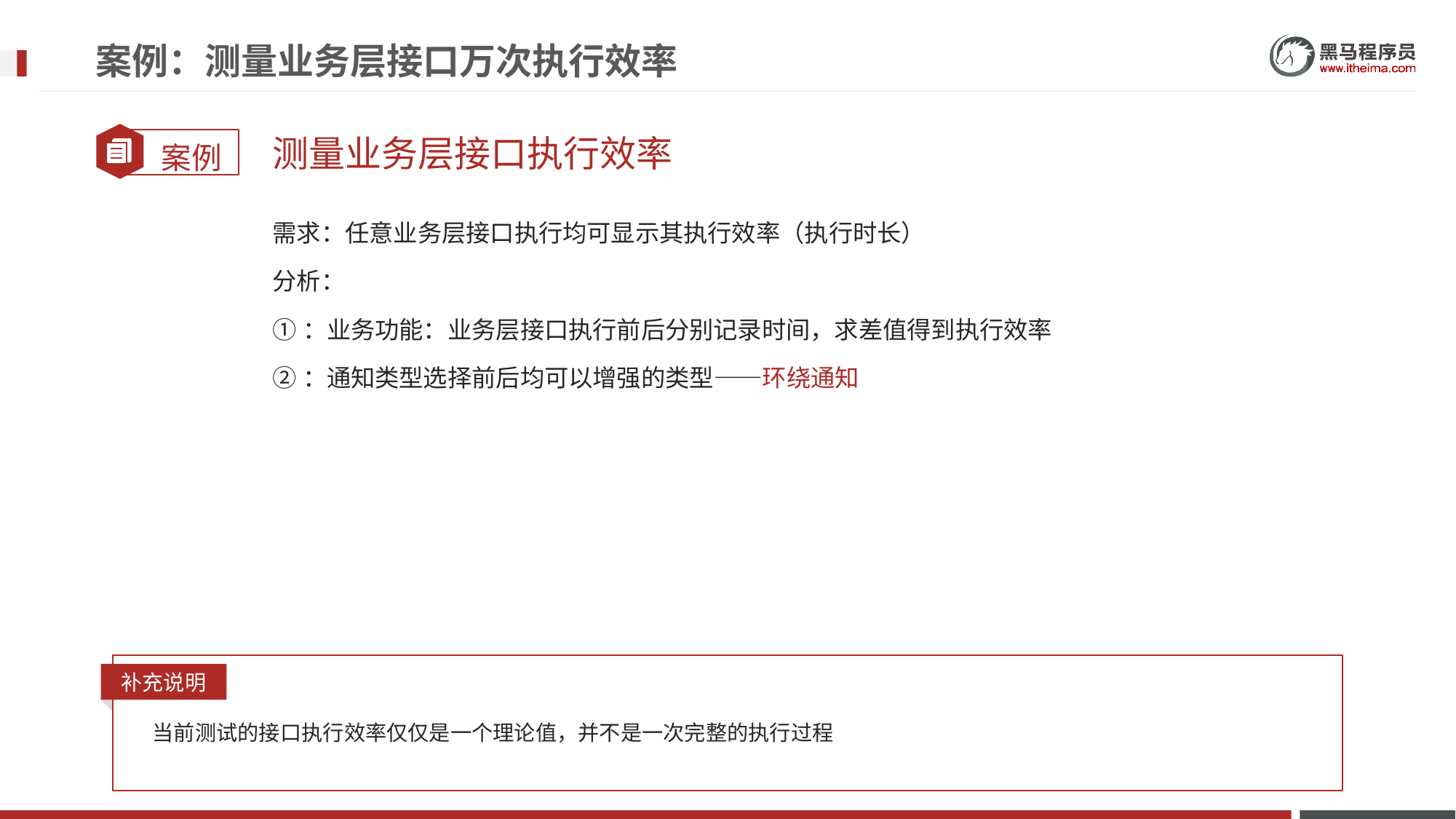

# 案例：测量业务层接口万次执行效率
测量业务层接口执行效率
需求：任意业务层接口执行均可显示其执行效率（执行时长）
分析：
①：业务功能：业务层接口执行前后分别记录时间，求差值得到执行效率
②：通知类型选择前后均可以增强的类型——环绕通知

补充说明

当前测试的接口执行效率仅仅是一个理论值，并不是一次完整的执行过程